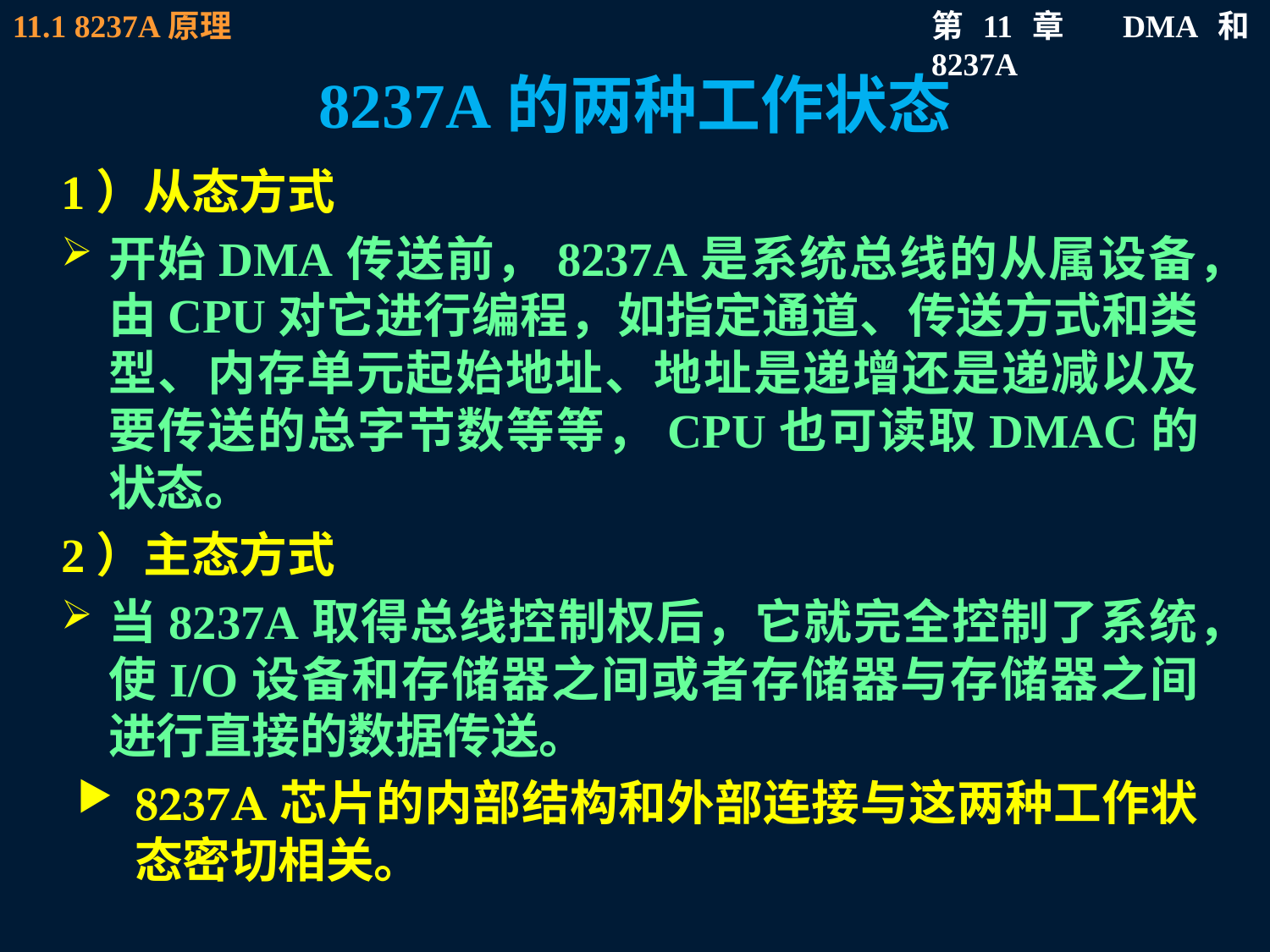

# 8237A的两种工作状态
1）从态方式
开始DMA传送前，8237A是系统总线的从属设备，由CPU对它进行编程，如指定通道、传送方式和类型、内存单元起始地址、地址是递增还是递减以及要传送的总字节数等等，CPU也可读取DMAC的状态。
2）主态方式
当8237A取得总线控制权后，它就完全控制了系统，使I/O设备和存储器之间或者存储器与存储器之间进行直接的数据传送。
8237A芯片的内部结构和外部连接与这两种工作状态密切相关。